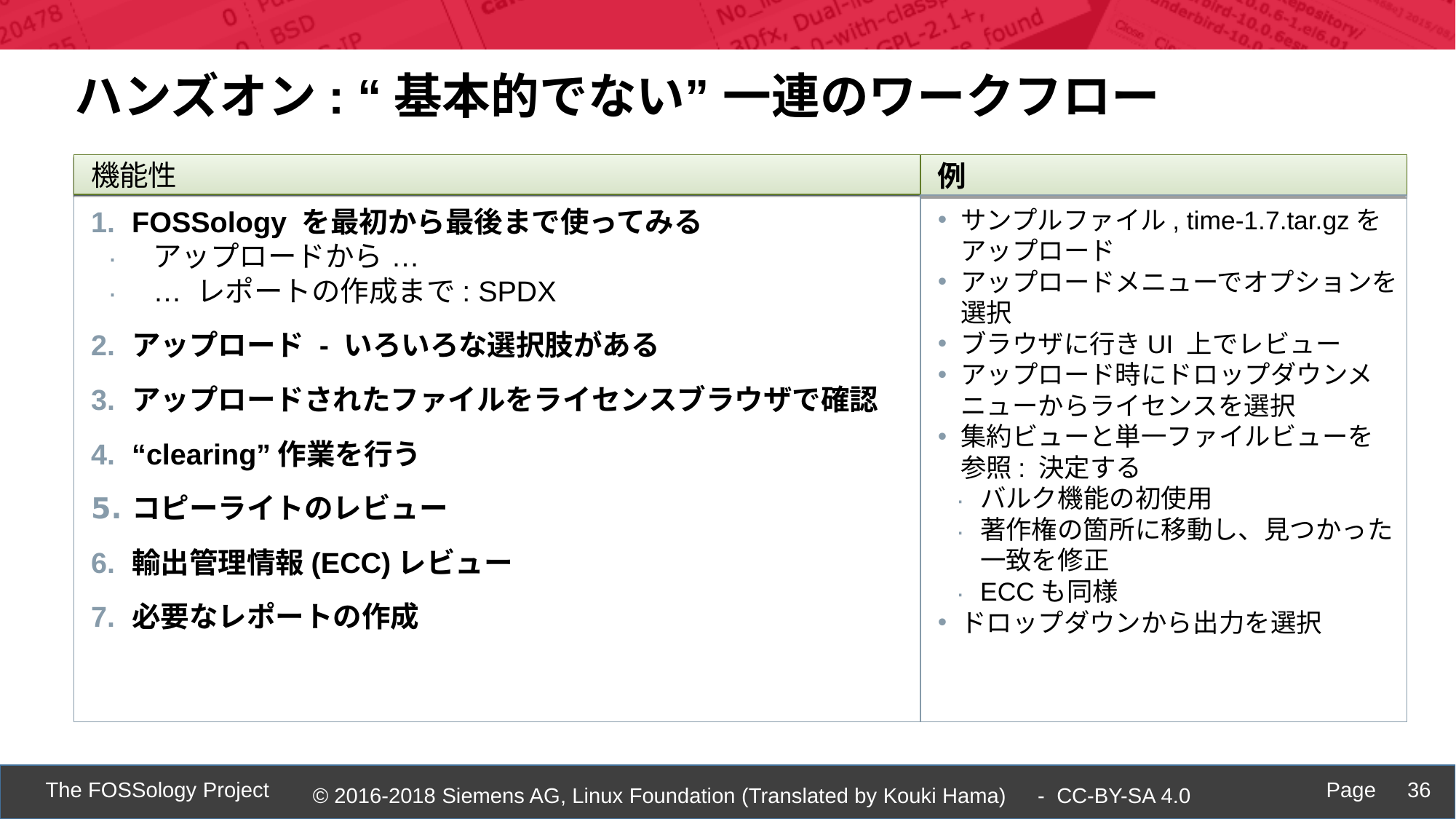

ハンズオン: “基本的でない” 一連のワークフロー
機能性
例
FOSSology を最初から最後まで使ってみる
アップロードから …
… レポートの作成まで: SPDX
アップロード - いろいろな選択肢がある
アップロードされたファイルをライセンスブラウザで確認
“clearing”作業を行う
コピーライトのレビュー
輸出管理情報(ECC)レビュー
必要なレポートの作成

サンプルファイル, time-1.7.tar.gzをアップロード
アップロードメニューでオプションを選択
ブラウザに行きUI 上でレビュー
アップロード時にドロップダウンメニューからライセンスを選択
集約ビューと単一ファイルビューを参照: 決定する
バルク機能の初使用
著作権の箇所に移動し、見つかった一致を修正
ECCも同様
ドロップダウンから出力を選択